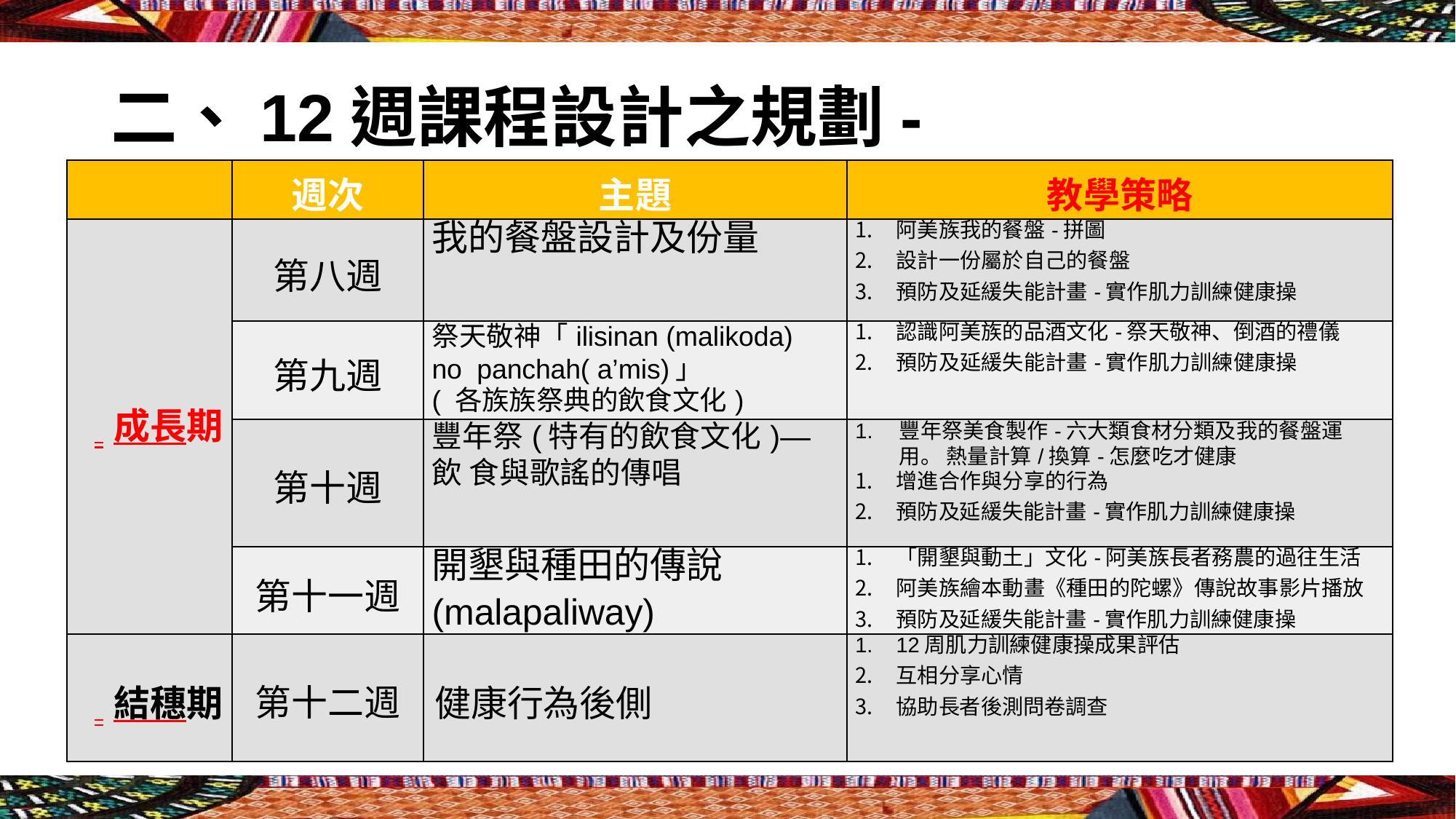

# 二、12週課程設計之規劃-3
|  | 週次 | 主題 | 教學策略 |
| --- | --- | --- | --- |
| 成長期 | 第八週 | 我的餐盤設計及份量 | 阿美族我的餐盤-拼圖 設計一份屬於自己的餐盤 預防及延緩失能計畫-實作肌力訓練健康操 |
|  | 第九週 | 祭天敬神「ilisinan (malikoda) no panchah( a’mis)」 ( 各族族祭典的飲食文化) | 認識阿美族的品酒文化-祭天敬神、倒酒的禮儀 預防及延緩失能計畫-實作肌力訓練健康操 |
|  | 第十週 | 豐年祭(特有的飲食文化)—飲 食與歌謠的傳唱 | 1. 豐年祭美食製作-六大類食材分類及我的餐盤運用。 熱量計算/換算-怎麼吃才健康 增進合作與分享的行為 預防及延緩失能計畫-實作肌力訓練健康操 |
|  | 第十一週 | 開墾與種田的傳說 (malapaliway) | 「開墾與動土」文化-阿美族長者務農的過往生活 阿美族繪本動畫《種田的陀螺》傳說故事影片播放 預防及延緩失能計畫-實作肌力訓練健康操 |
| 結穗期 | 第十二週 | 健康行為後側 | 12周肌力訓練健康操成果評估 互相分享心情 協助長者後測問卷調查 |